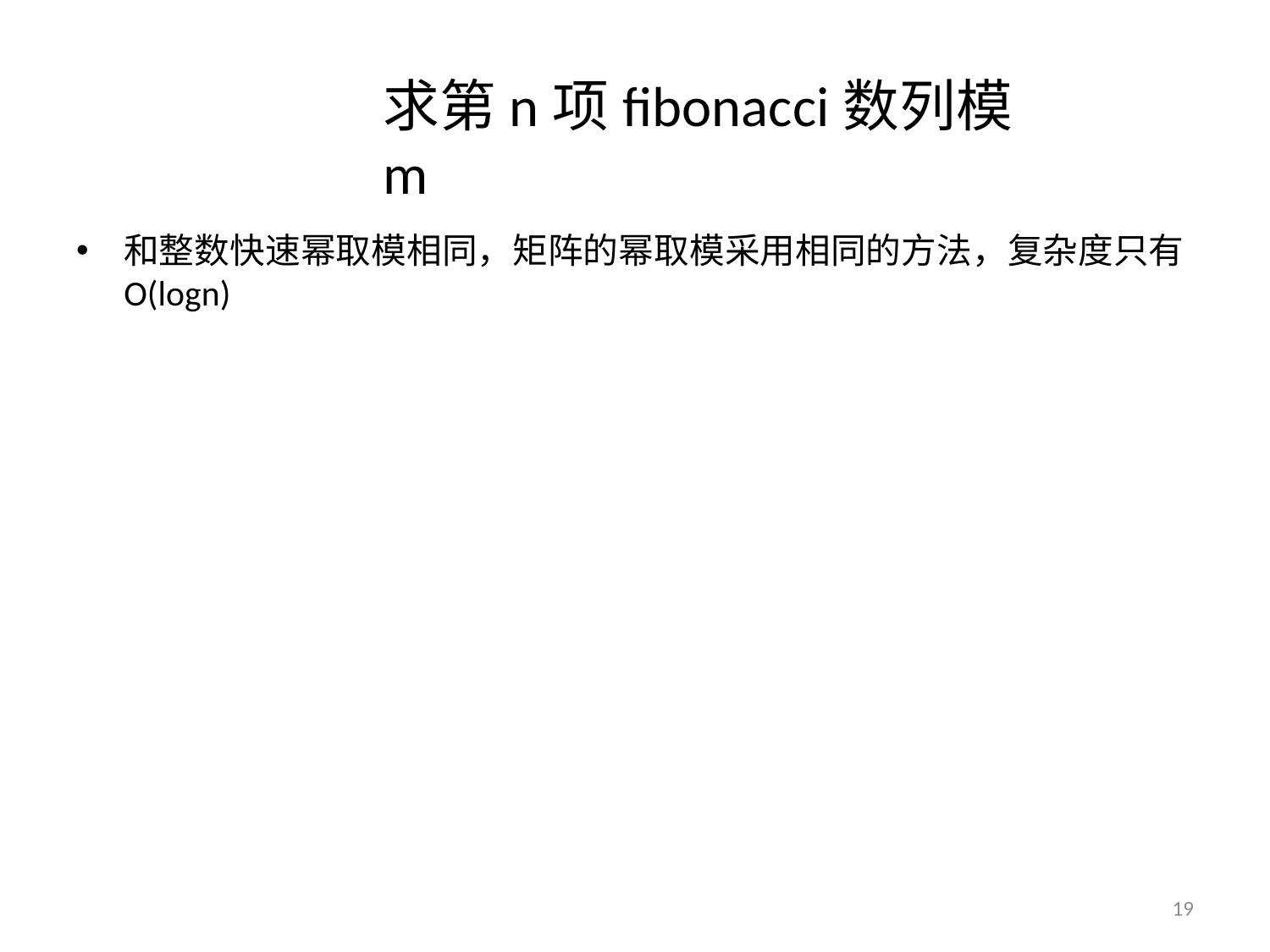

求第n项fibonacci数列模m
和整数快速幂取模相同，矩阵的幂取模采用相同的方法，复杂度只有O(logn)
19